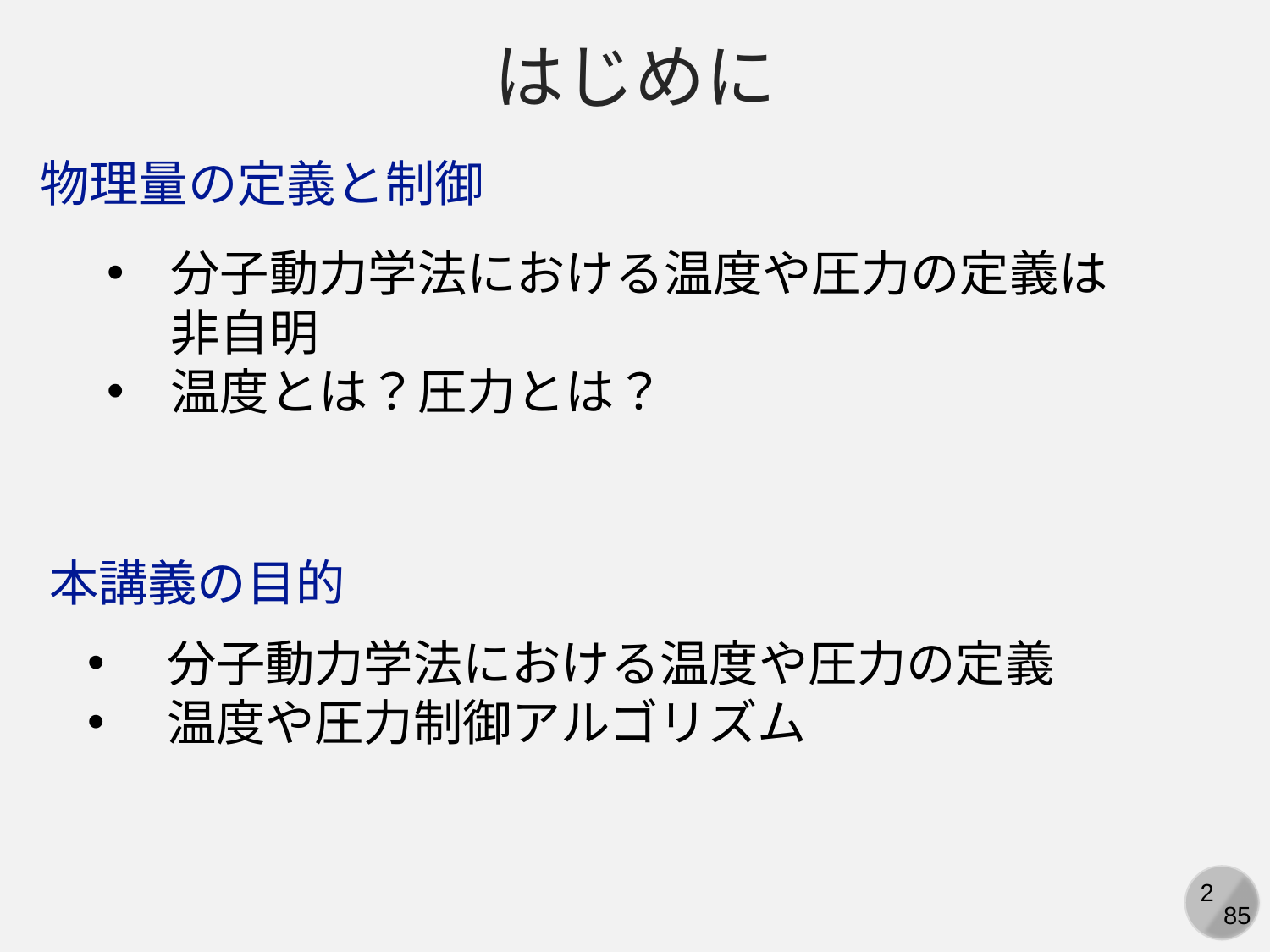

はじめに
物理量の定義と制御
分子動力学法における温度や圧力の定義は非自明
温度とは？圧力とは？
本講義の目的
分子動力学法における温度や圧力の定義
温度や圧力制御アルゴリズム